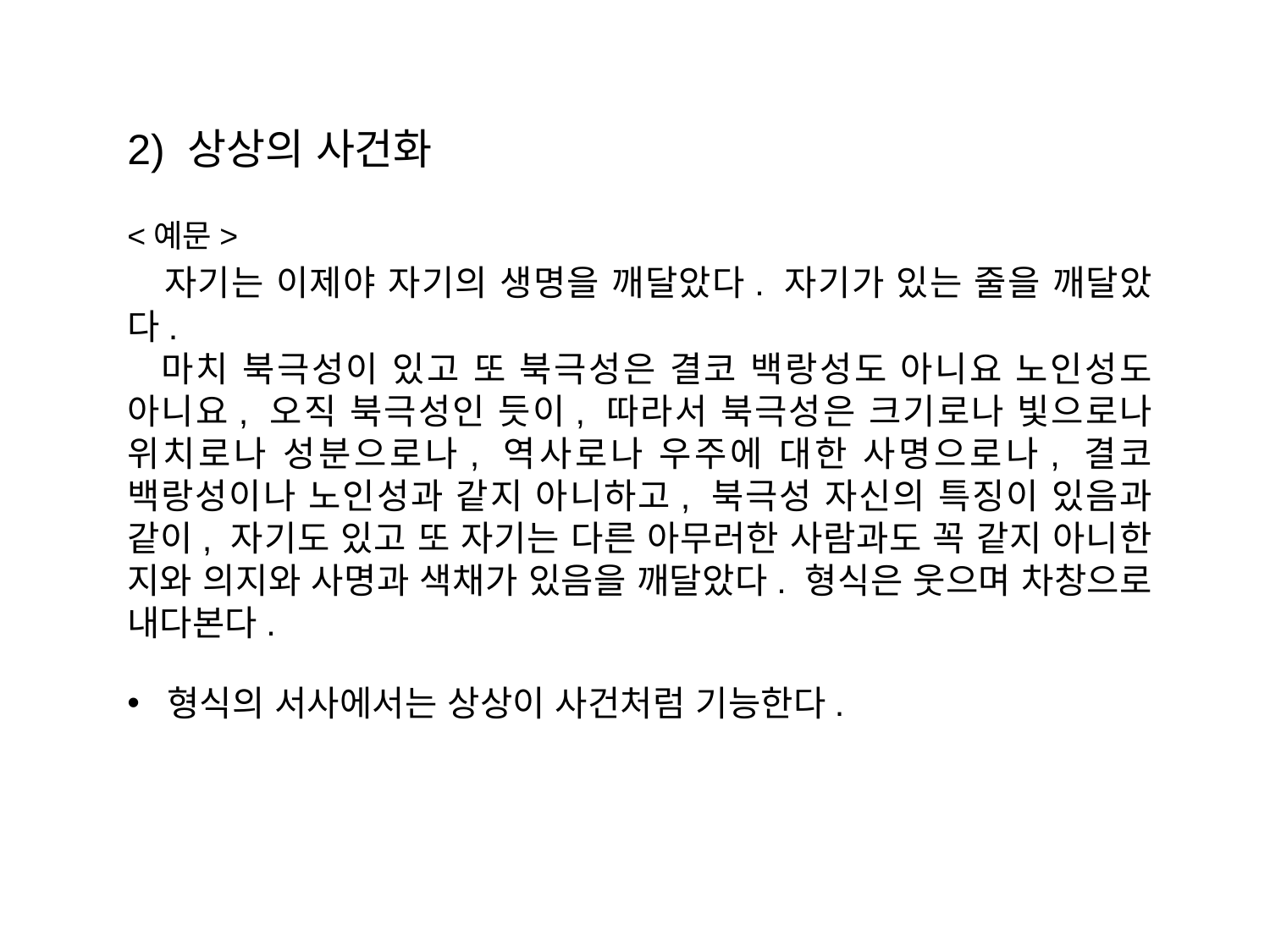

2) 상상의 사건화

<예문>
  자기는 이제야 자기의 생명을 깨달았다. 자기가 있는 줄을 깨달았다.
  마치 북극성이 있고 또 북극성은 결코 백랑성도 아니요 노인성도 아니요, 오직 북극성인 듯이, 따라서 북극성은 크기로나 빛으로나 위치로나 성분으로나, 역사로나 우주에 대한 사명으로나, 결코 백랑성이나 노인성과 같지 아니하고, 북극성 자신의 특징이 있음과 같이, 자기도 있고 또 자기는 다른 아무러한 사람과도 꼭 같지 아니한 지와 의지와 사명과 색채가 있음을 깨달았다. 형식은 웃으며 차창으로 내다본다.

형식의 서사에서는 상상이 사건처럼 기능한다.